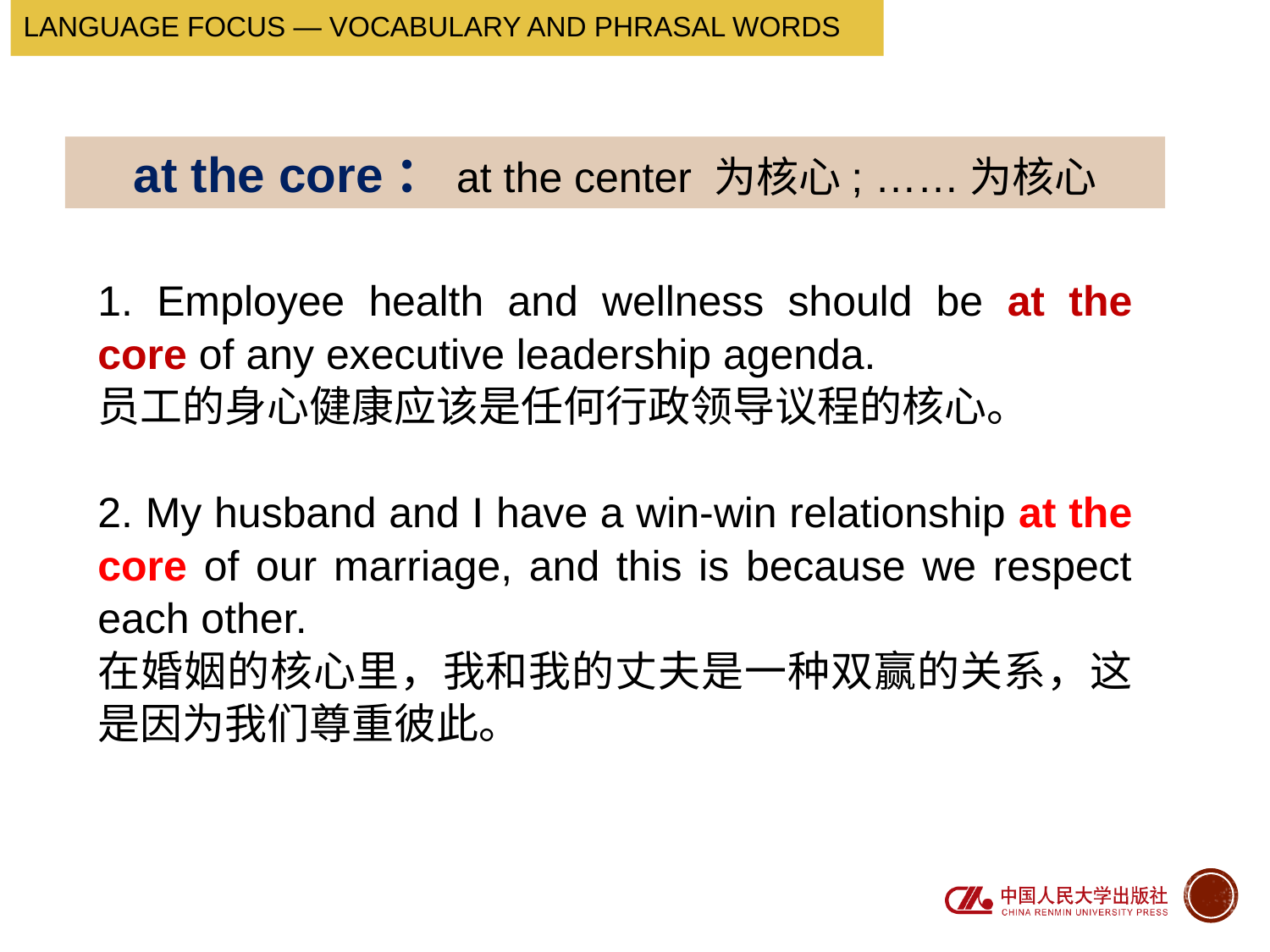

Language Focus — Vocabulary and Phrasal words
at the core：at the center 为核心; ……为核心
1. Employee health and wellness should be at the core of any executive leadership agenda.
员工的身心健康应该是任何行政领导议程的核心。

2. My husband and I have a win-win relationship at the core of our marriage, and this is because we respect each other.
在婚姻的核心里，我和我的丈夫是一种双赢的关系，这是因为我们尊重彼此。